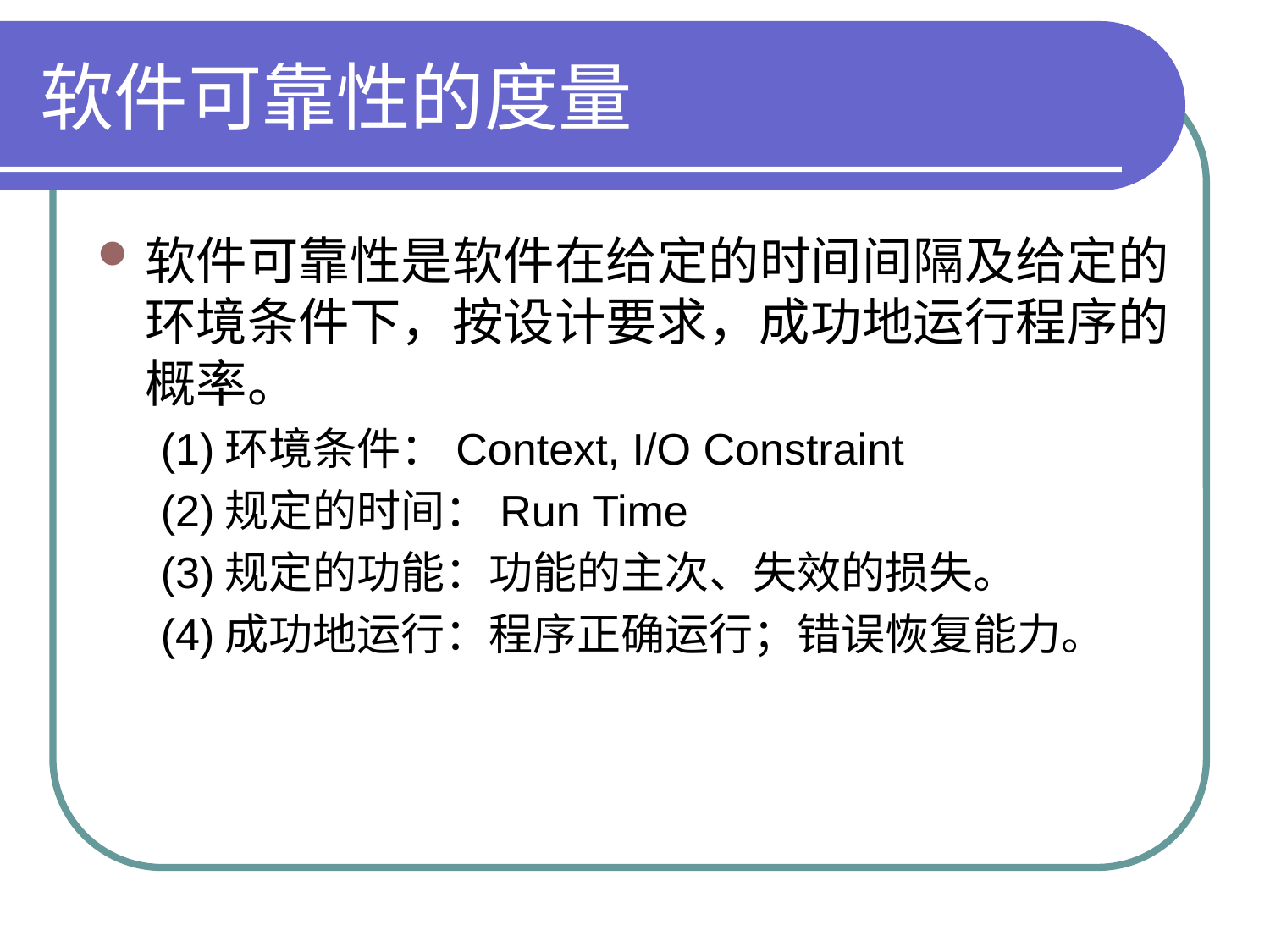

# 软件可靠性的度量
软件可靠性是软件在给定的时间间隔及给定的环境条件下，按设计要求，成功地运行程序的概率。
(1)环境条件：Context, I/O Constraint
(2)规定的时间：Run Time
(3)规定的功能：功能的主次、失效的损失。
(4)成功地运行：程序正确运行；错误恢复能力。

39